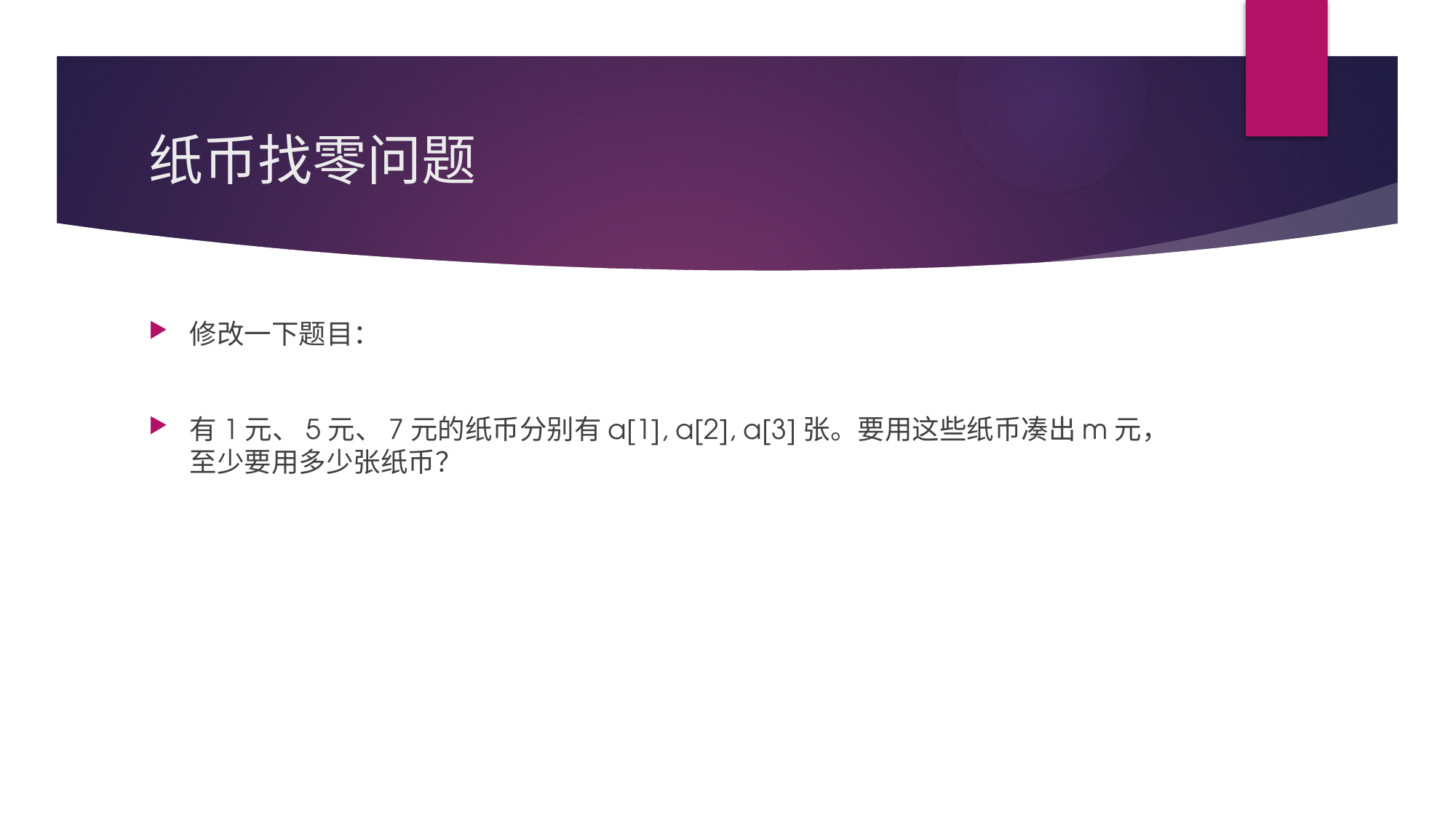

# 纸币找零问题
修改一下题目：

有1元、5元、7元的纸币分别有a[1], a[2], a[3]张。要用这些纸币凑出m元，至少要用多少张纸币？